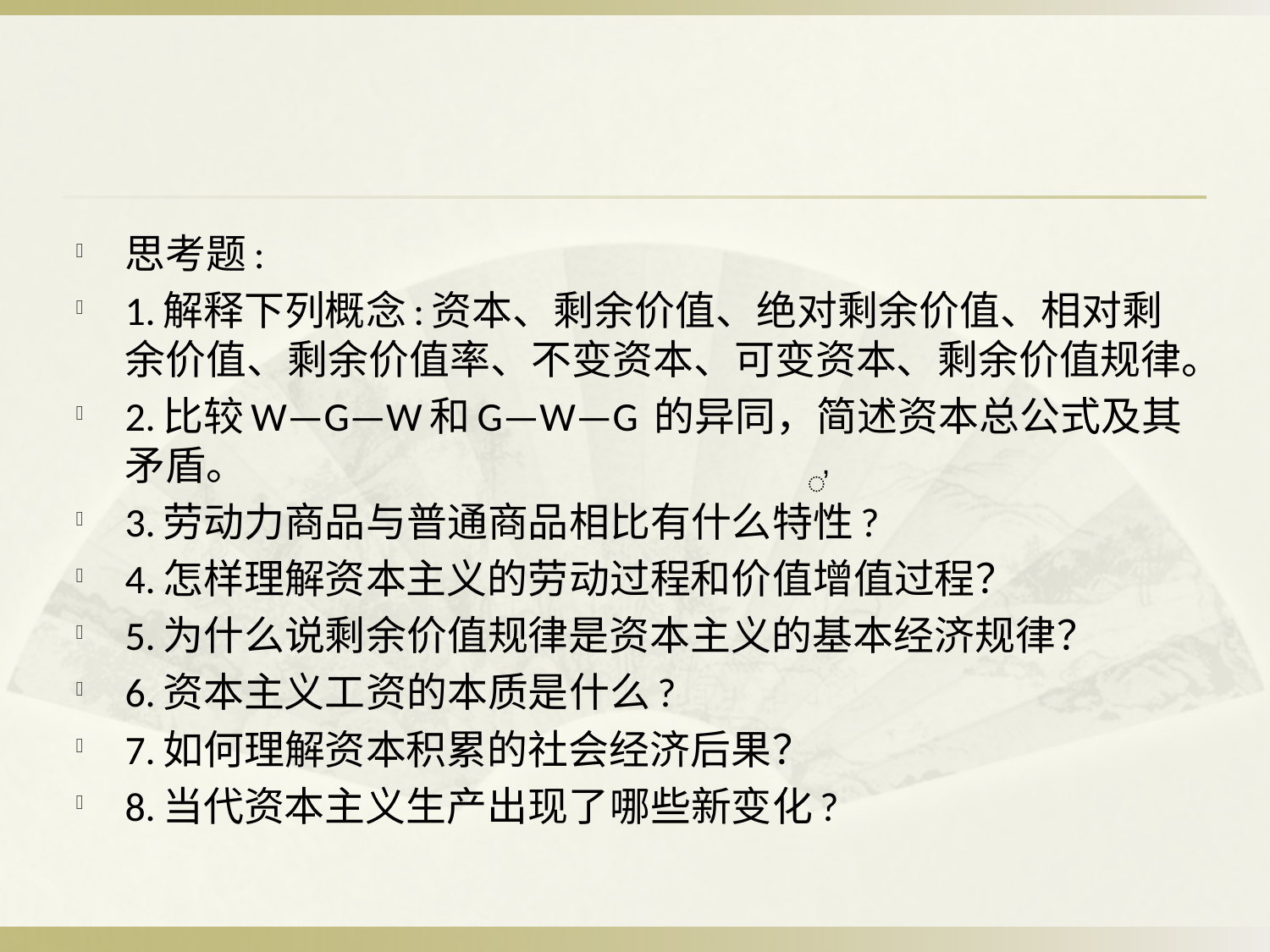

#
思考题:
1.解释下列概念:资本、剩余价值、绝对剩余价值、相对剩余价值、剩余价值率、不变资本、可变资本、剩余价值规律。
2.比较W—G—W和G—W—G 的异同，简述资本总公式及其矛盾。
3.劳动力商品与普通商品相比有什么特性?
4.怎样理解资本主义的劳动过程和价值增值过程？
5.为什么说剩余价值规律是资本主义的基本经济规律？
6.资本主义工资的本质是什么?
7.如何理解资本积累的社会经济后果？
8.当代资本主义生产出现了哪些新变化?

̕